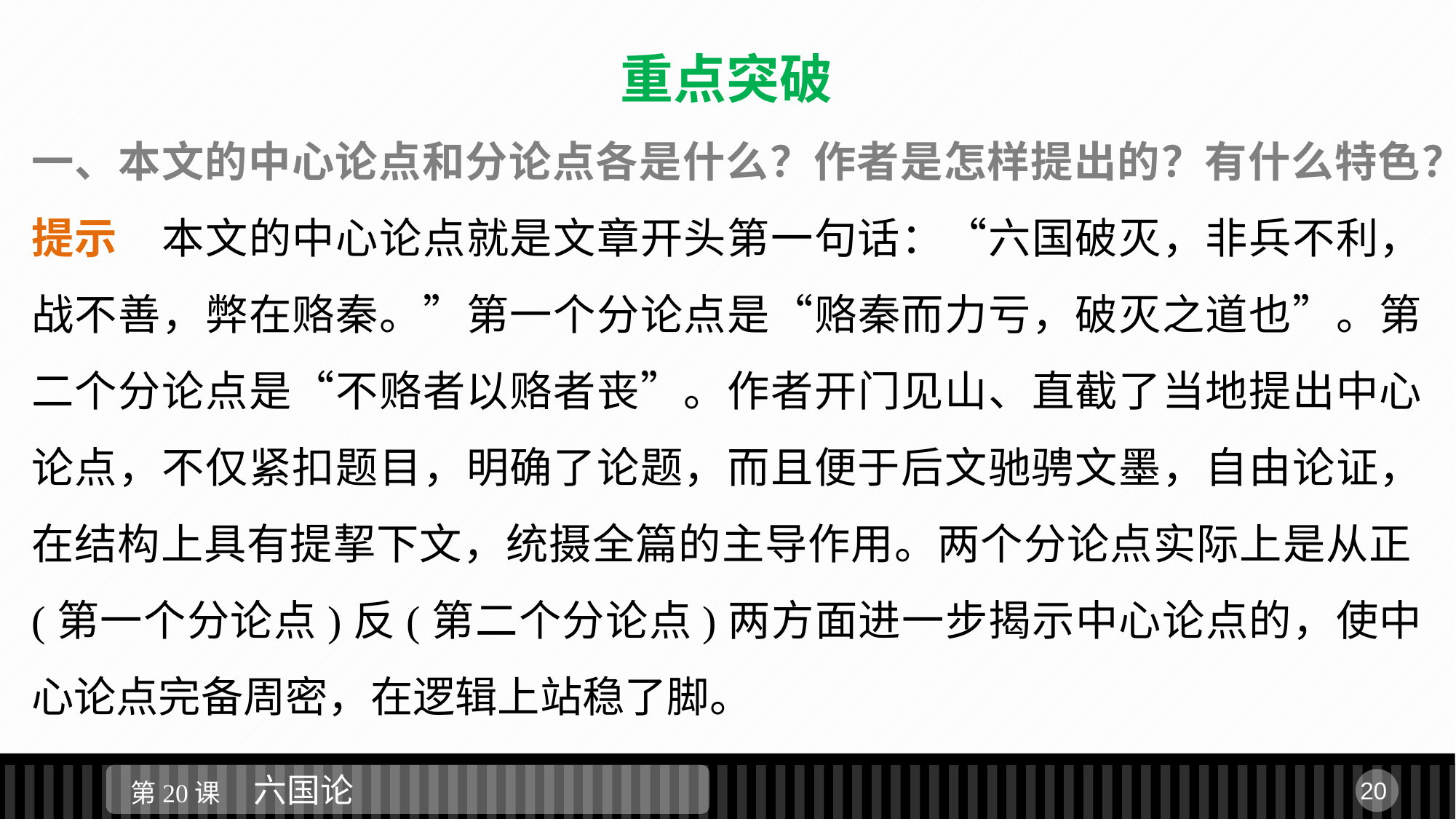

重点突破
一、本文的中心论点和分论点各是什么？作者是怎样提出的？有什么特色？
提示　本文的中心论点就是文章开头第一句话：“六国破灭，非兵不利，战不善，弊在赂秦。”第一个分论点是“赂秦而力亏，破灭之道也”。第二个分论点是“不赂者以赂者丧”。作者开门见山、直截了当地提出中心论点，不仅紧扣题目，明确了论题，而且便于后文驰骋文墨，自由论证，在结构上具有提挈下文，统摄全篇的主导作用。两个分论点实际上是从正(第一个分论点)反(第二个分论点)两方面进一步揭示中心论点的，使中心论点完备周密，在逻辑上站稳了脚。